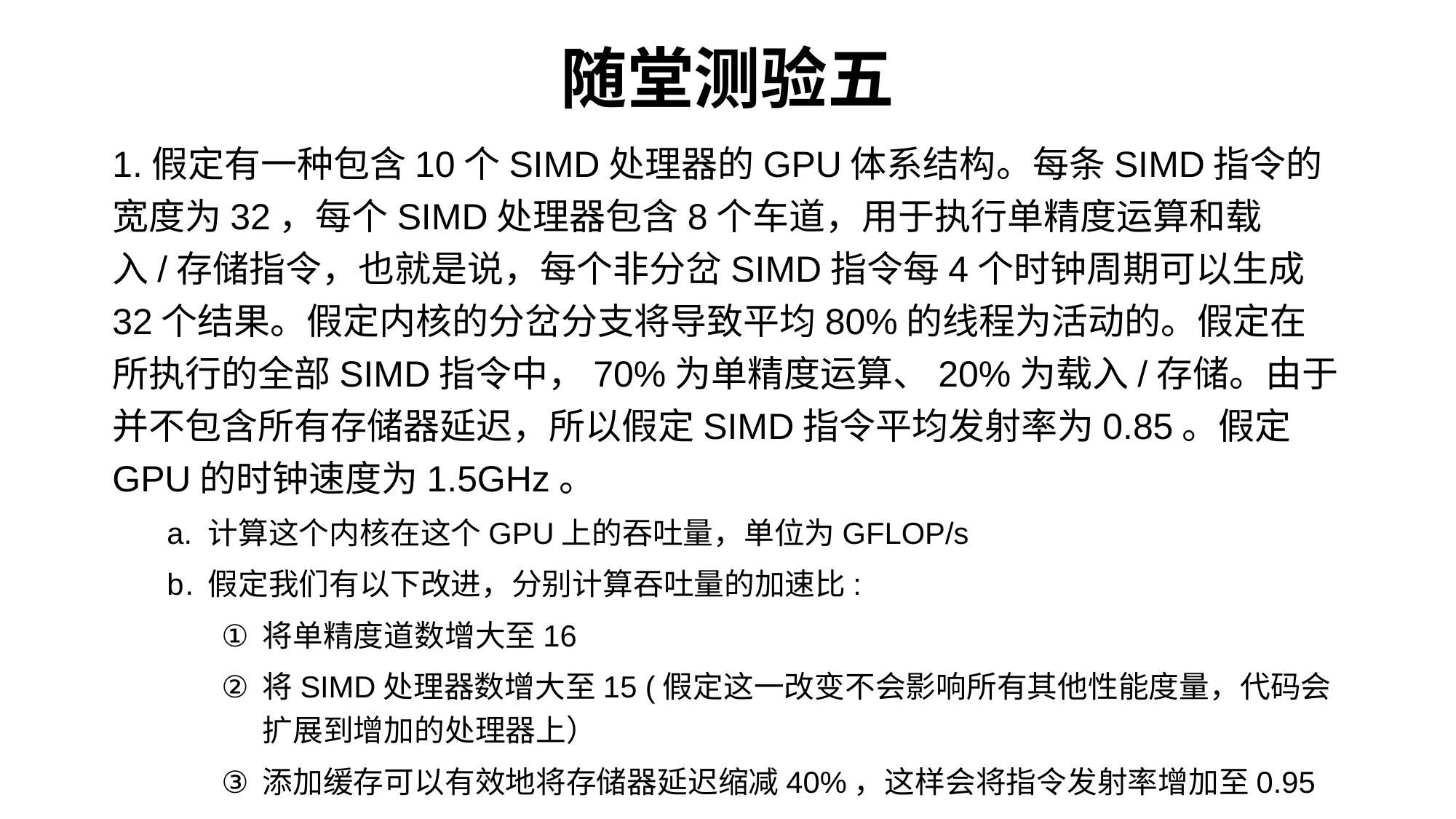

# 随堂测验五
1.假定有一种包含10个SIMD处理器的GPU体系结构。每条SIMD指令的宽度为32，每个SIMD处理器包含8个车道，用于执行单精度运算和载入/存储指令，也就是说，每个非分岔SIMD指令每4个时钟周期可以生成32个结果。假定内核的分岔分支将导致平均80%的线程为活动的。假定在所执行的全部SIMD指令中，70%为单精度运算、20%为载入/存储。由于并不包含所有存储器延迟，所以假定SIMD指令平均发射率为0.85。假定GPU的时钟速度为1.5GHz。
计算这个内核在这个GPU上的吞吐量，单位为GFLOP/s
假定我们有以下改进，分别计算吞吐量的加速比:
将单精度道数增大至16
将SIMD处理器数增大至15 (假定这一改变不会影响所有其他性能度量，代码会扩展到增加的处理器上）
添加缓存可以有效地将存储器延迟缩减40%，这样会将指令发射率增加至0.95